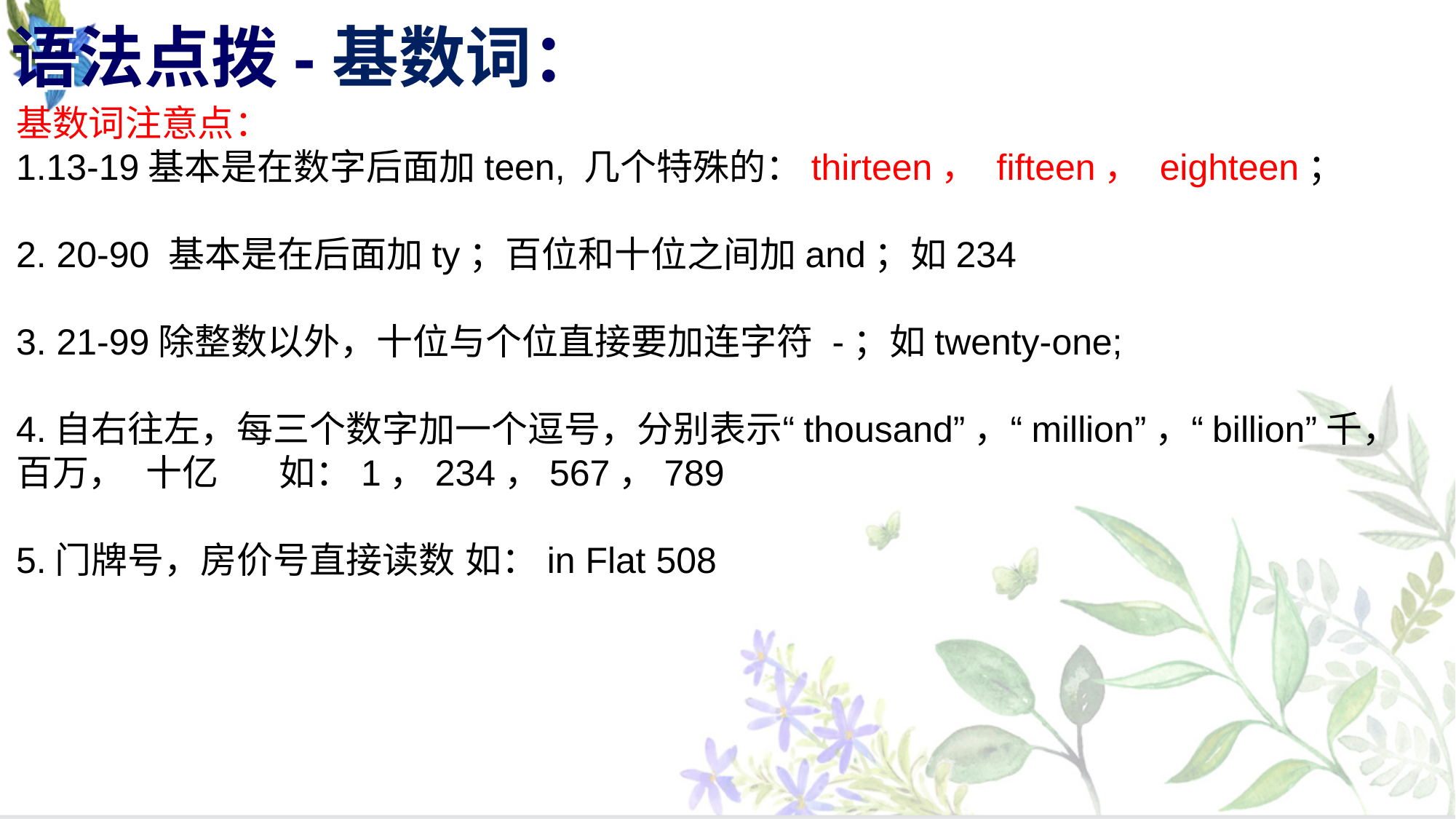

# 语法点拨-基数词：
基数词注意点：
1.13-19基本是在数字后面加teen, 几个特殊的：thirteen， fifteen， eighteen；

2. 20-90 基本是在后面加ty；百位和十位之间加and；如234

3. 21-99除整数以外，十位与个位直接要加连字符 -；如twenty-one;

4.自右往左，每三个数字加一个逗号，分别表示“thousand”，“million”，“billion”千，百万，  十亿      如：1，234，567，789

5.门牌号，房价号直接读数 如：in Flat 508